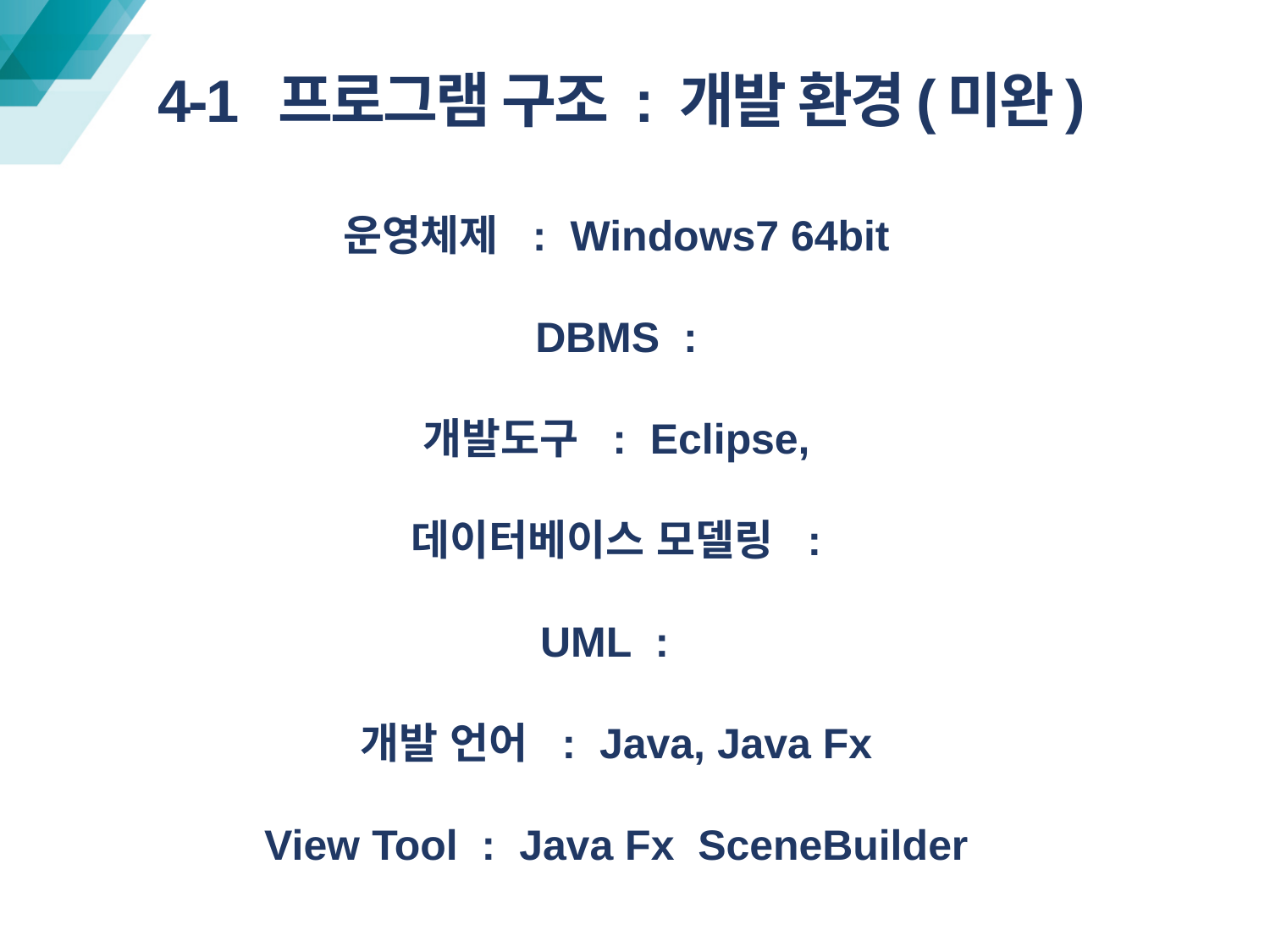

# 4-1  프로그램 구조 : 개발 환경(미완)
운영체제  :  Windows7 64bit

DBMS  :

개발도구  :  Eclipse,

데이터베이스 모델링  :

UML  :

개발 언어  :  Java, Java Fx

View Tool  :  Java Fx  SceneBuilder